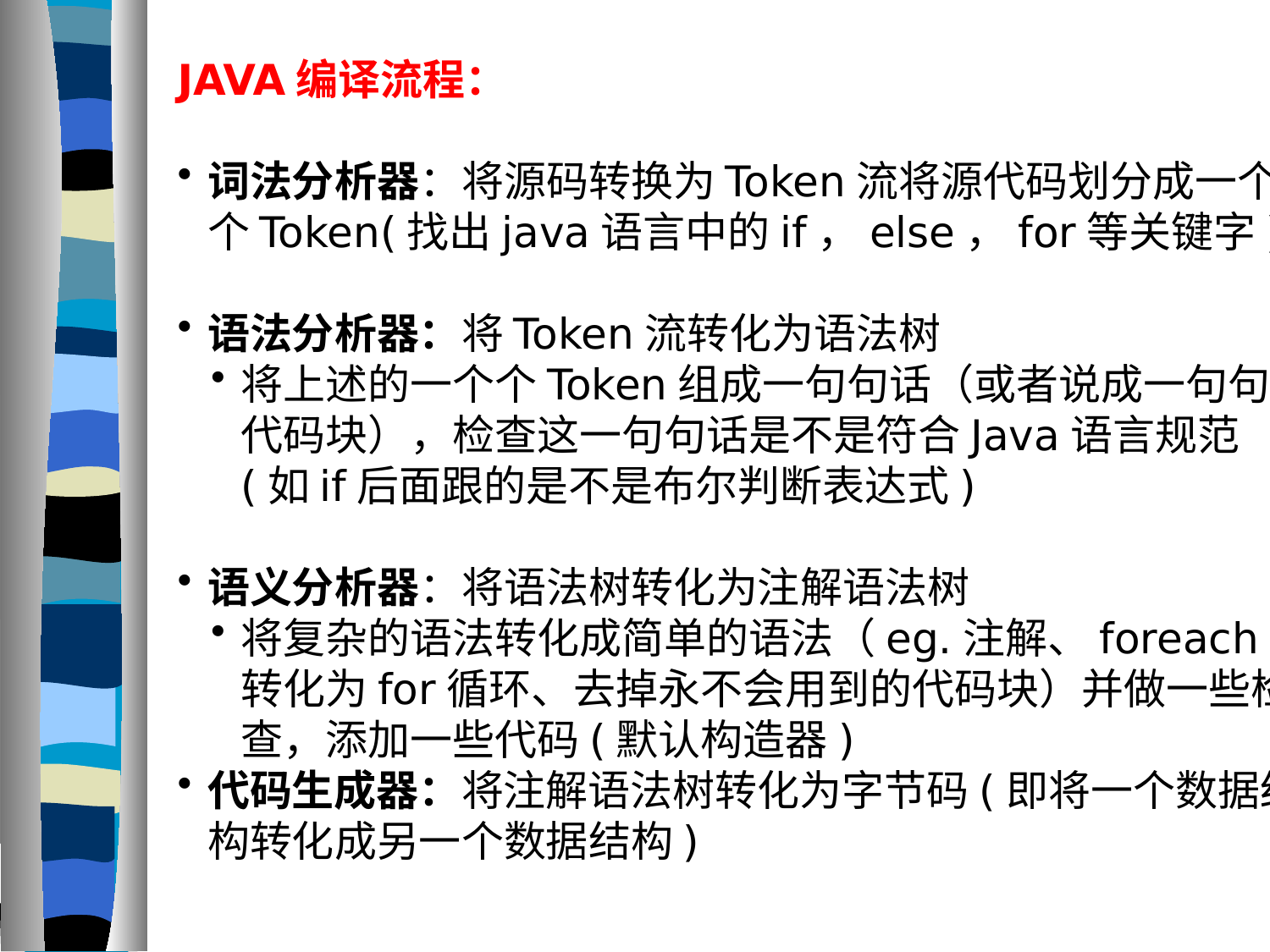

JAVA编译流程：

词法分析器：将源码转换为Token流将源代码划分成一个个Token(找出java语言中的if，else，for等关键字)

语法分析器：将Token流转化为语法树
将上述的一个个Token组成一句句话（或者说成一句句代码块），检查这一句句话是不是符合Java语言规范(如if后面跟的是不是布尔判断表达式)

语义分析器：将语法树转化为注解语法树
将复杂的语法转化成简单的语法（eg.注解、foreach转化为for循环、去掉永不会用到的代码块）并做一些检查，添加一些代码(默认构造器)
代码生成器：将注解语法树转化为字节码(即将一个数据结构转化成另一个数据结构)